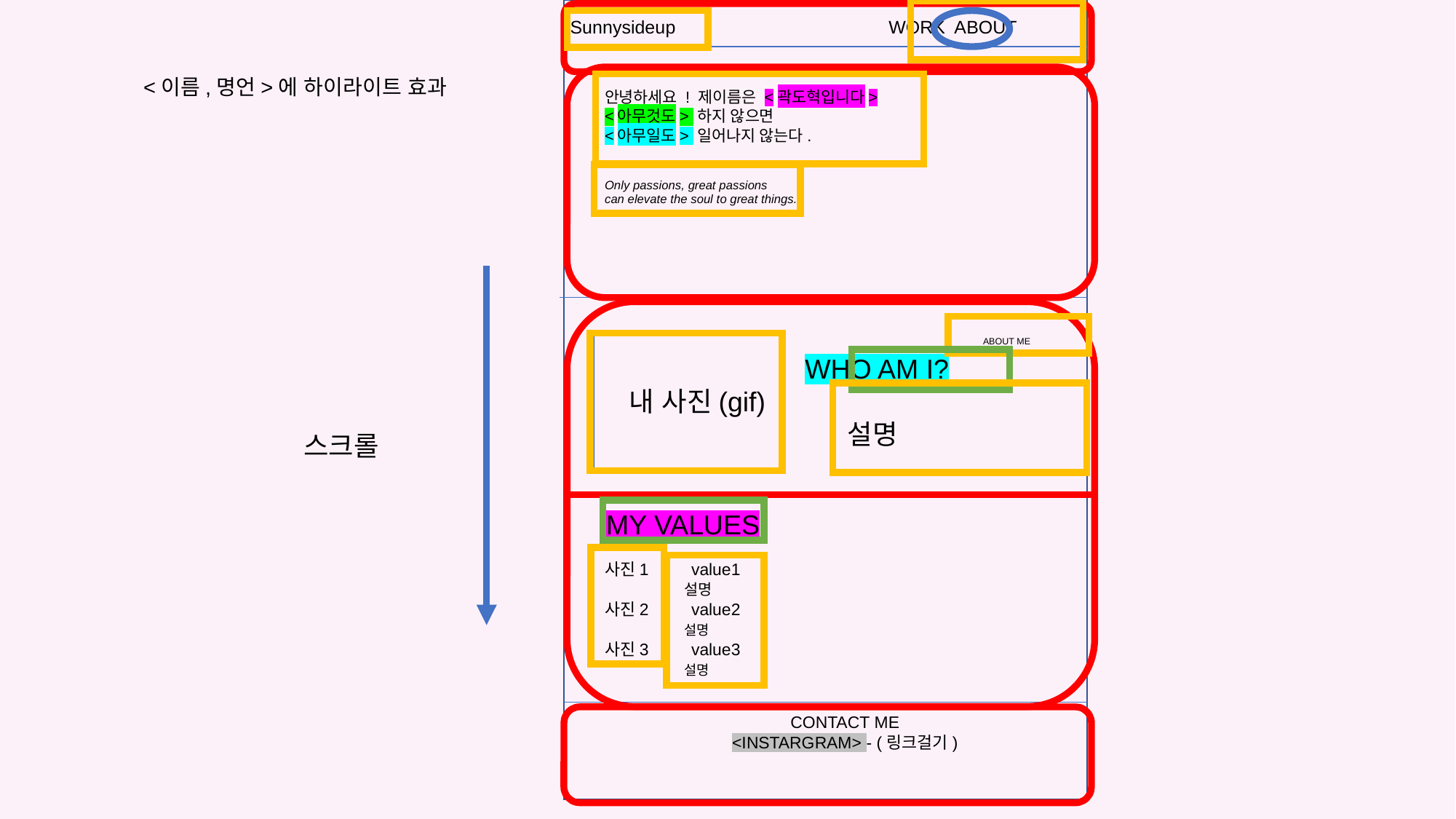

Sunnysideup                                          WORK  ABOUT

<이름,명언>에 하이라이트 효과

안녕하세요 ! 제이름은 <곽도혁입니다>
<아무것도> 하지 않으면
<아무일도> 일어나지 않는다.

Only passions, great passions
can elevate the soul to great things.

ABOUT ME

                       WHO AM I?
내 사진(gif)
		설명

스크롤

MY VALUES

사진1         value1
                설명
사진2         value2
                설명
사진3         value3
                설명

CONTACT ME
<INSTARGRAM> - (링크걸기)